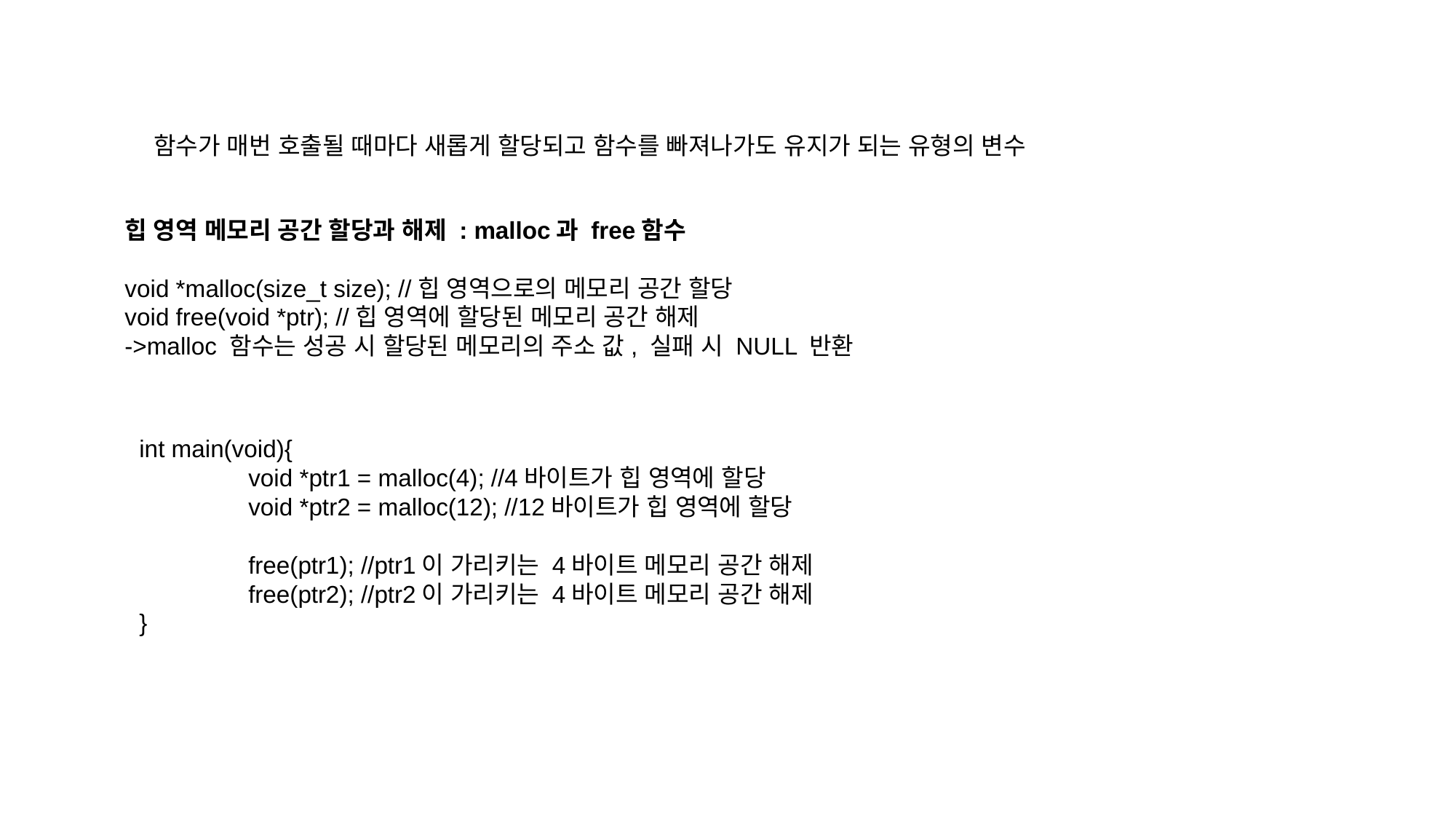

함수가 매번 호출될 때마다 새롭게 할당되고 함수를 빠져나가도 유지가 되는 유형의 변수
힙 영역 메모리 공간 할당과 해제 : malloc과 free함수

void *malloc(size_t size); //힙 영역으로의 메모리 공간 할당
void free(void *ptr); //힙 영역에 할당된 메모리 공간 해제
->malloc 함수는 성공 시 할당된 메모리의 주소 값, 실패 시 NULL 반환
int main(void){
	void *ptr1 = malloc(4); //4바이트가 힙 영역에 할당
	void *ptr2 = malloc(12); //12바이트가 힙 영역에 할당

	free(ptr1); //ptr1이 가리키는 4바이트 메모리 공간 해제
	free(ptr2); //ptr2이 가리키는 4바이트 메모리 공간 해제
}